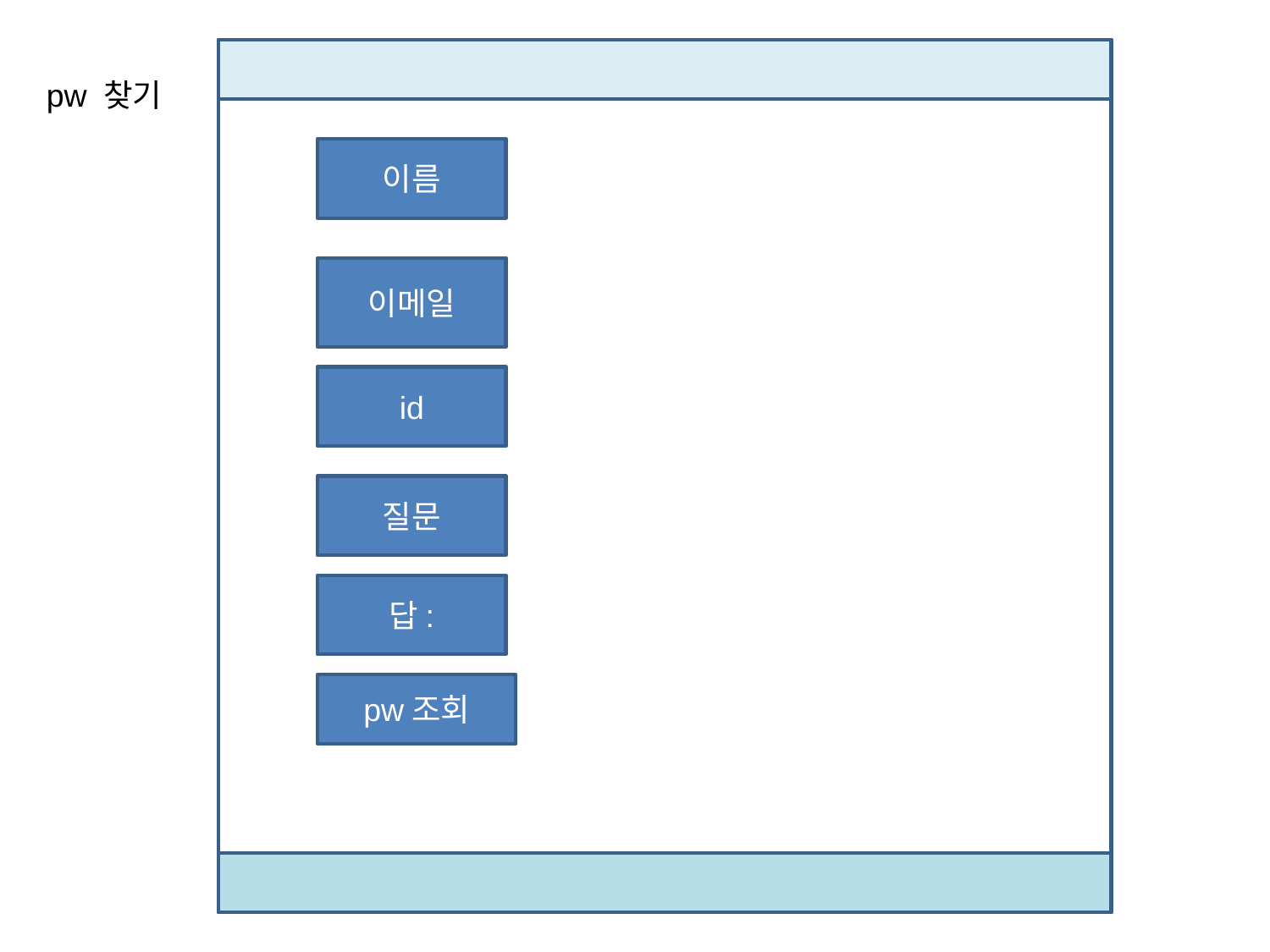

pw 찾기
이름
이메일
id
질문
답:
pw조회